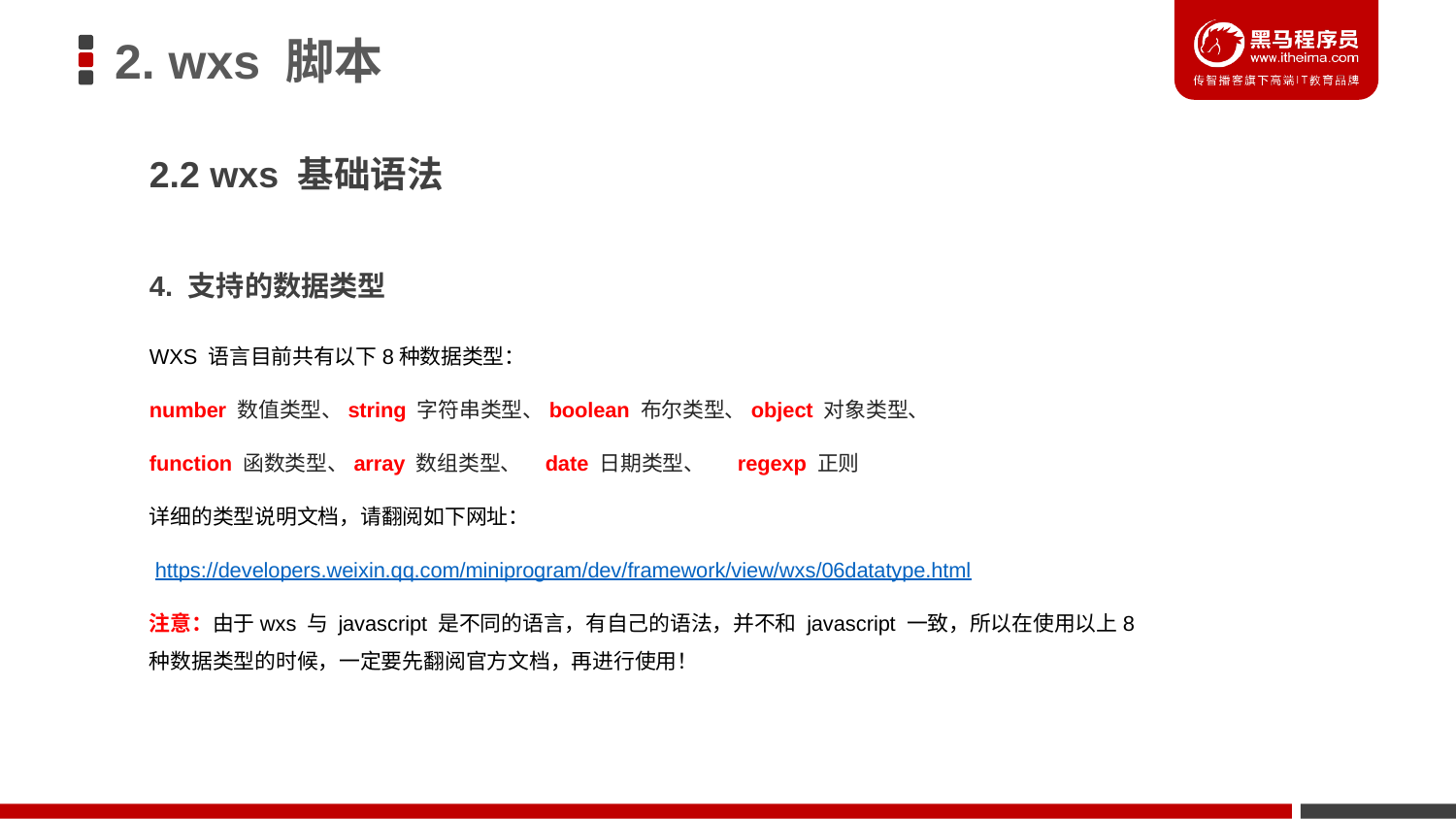

# 2. wxs 脚本
2.2 wxs 基础语法
4. 支持的数据类型
WXS 语言目前共有以下8种数据类型：
number 数值类型、string 字符串类型、boolean 布尔类型、object 对象类型、
function 函数类型、array 数组类型、    date 日期类型、      regexp 正则
详细的类型说明文档，请翻阅如下网址：
 https://developers.weixin.qq.com/miniprogram/dev/framework/view/wxs/06datatype.html
注意：由于wxs 与 javascript 是不同的语言，有自己的语法，并不和 javascript 一致，所以在使用以上8种数据类型的时候，一定要先翻阅官方文档，再进行使用！